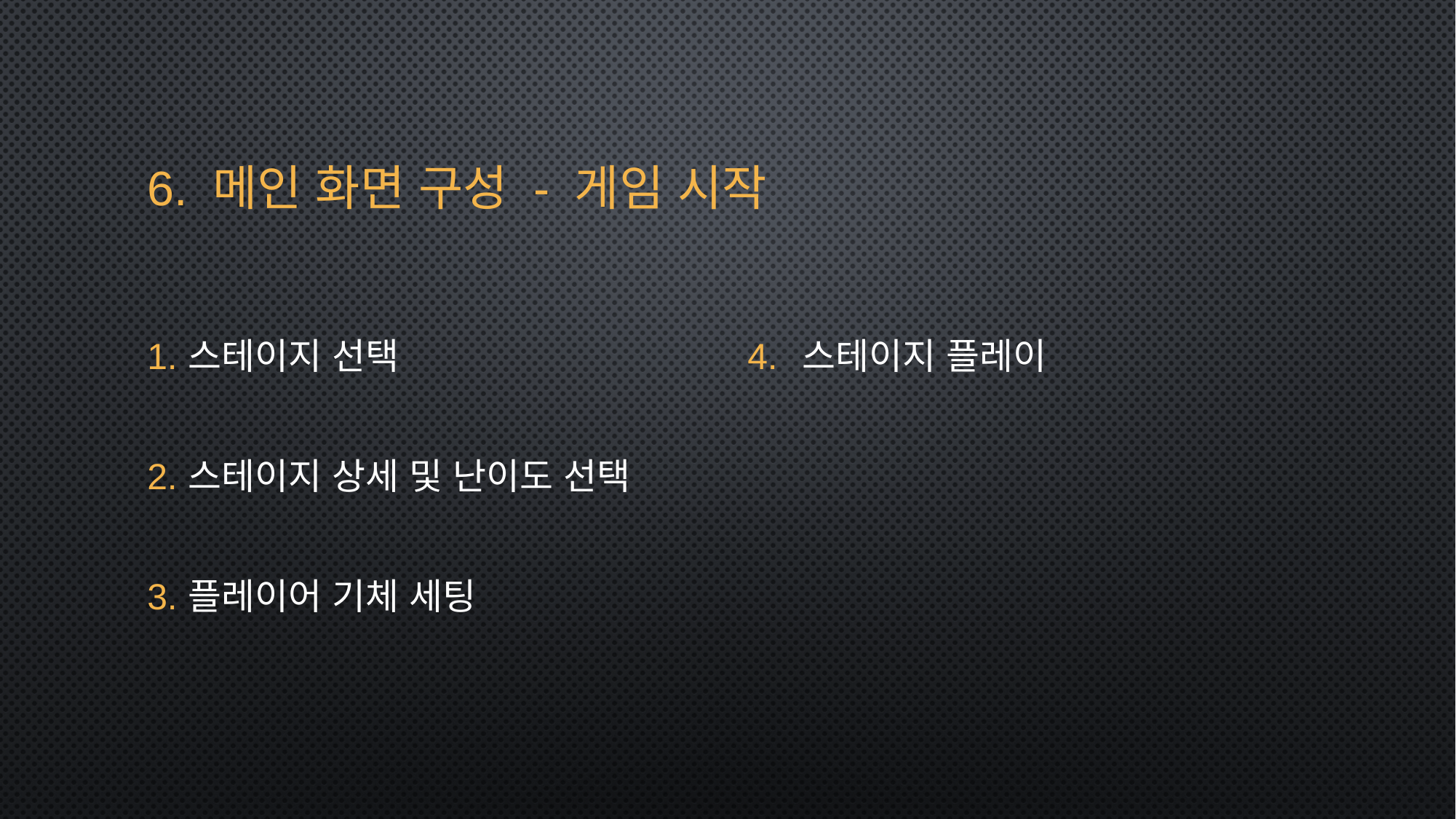

# 6. 메인 화면 구성 - 게임 시작
스테이지 선택

스테이지 상세 및 난이도 선택

플레이어 기체 세팅

스테이지 플레이